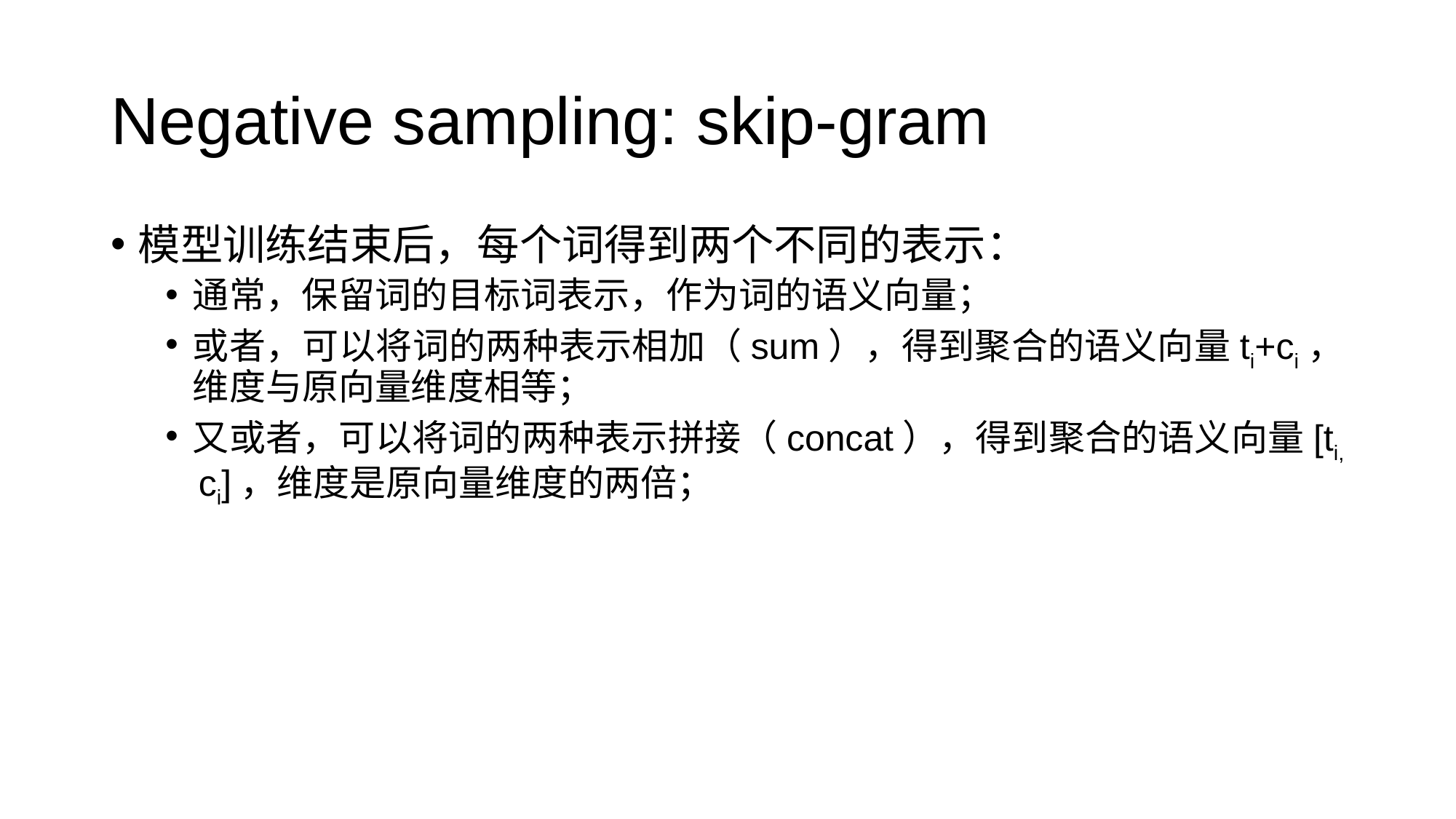

# Negative sampling: skip-gram
模型训练结束后，每个词得到两个不同的表示：
通常，保留词的目标词表示，作为词的语义向量；
或者，可以将词的两种表示相加（sum），得到聚合的语义向量ti+ci，维度与原向量维度相等；
又或者，可以将词的两种表示拼接（concat），得到聚合的语义向量[ti,  ci]，维度是原向量维度的两倍；